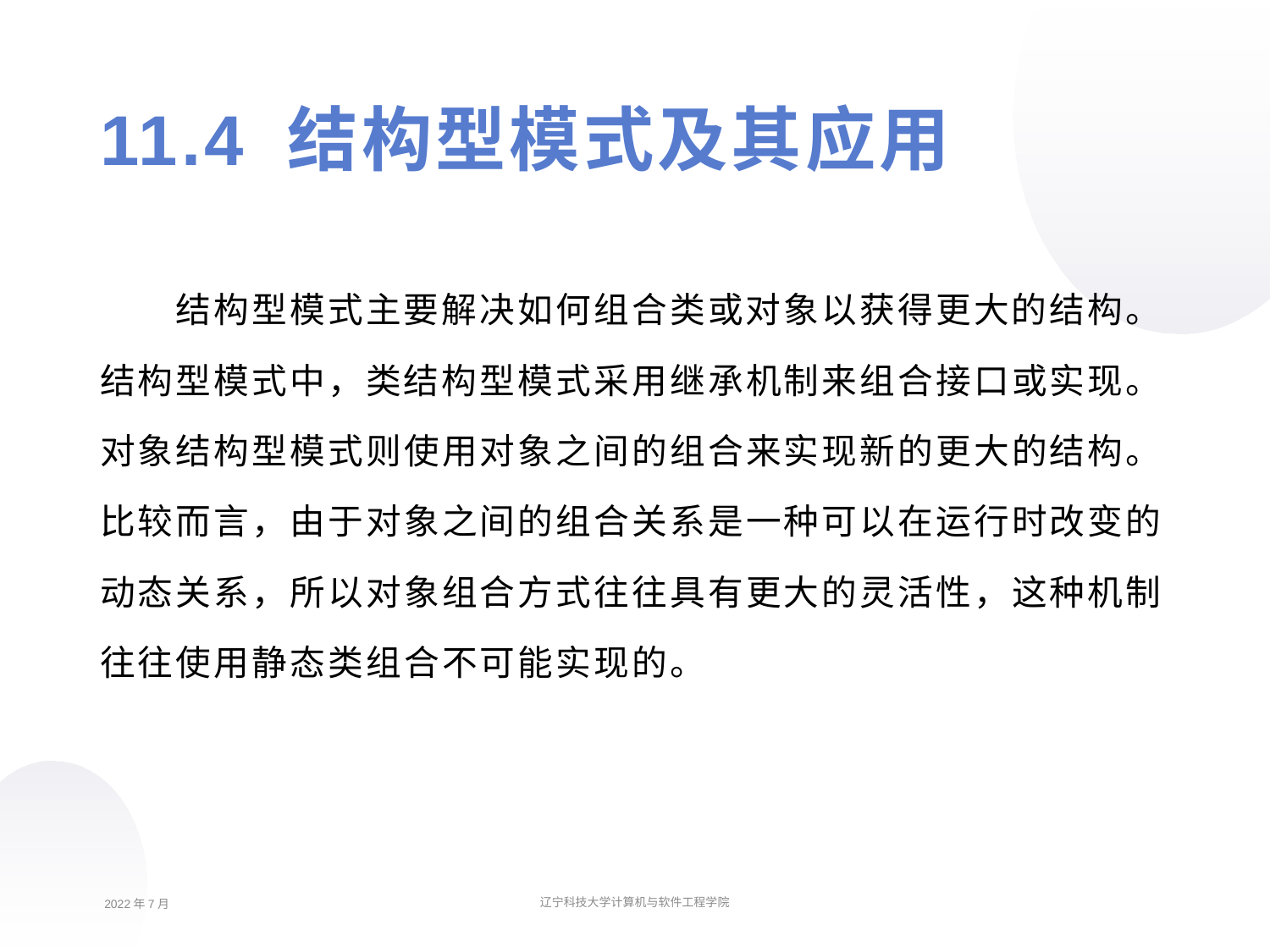

11.4 结构型模式及其应用
结构型模式主要解决如何组合类或对象以获得更大的结构。结构型模式中，类结构型模式采用继承机制来组合接口或实现。对象结构型模式则使用对象之间的组合来实现新的更大的结构。比较而言，由于对象之间的组合关系是一种可以在运行时改变的动态关系，所以对象组合方式往往具有更大的灵活性，这种机制往往使用静态类组合不可能实现的。

2022年7月
辽宁科技大学计算机与软件工程学院
61